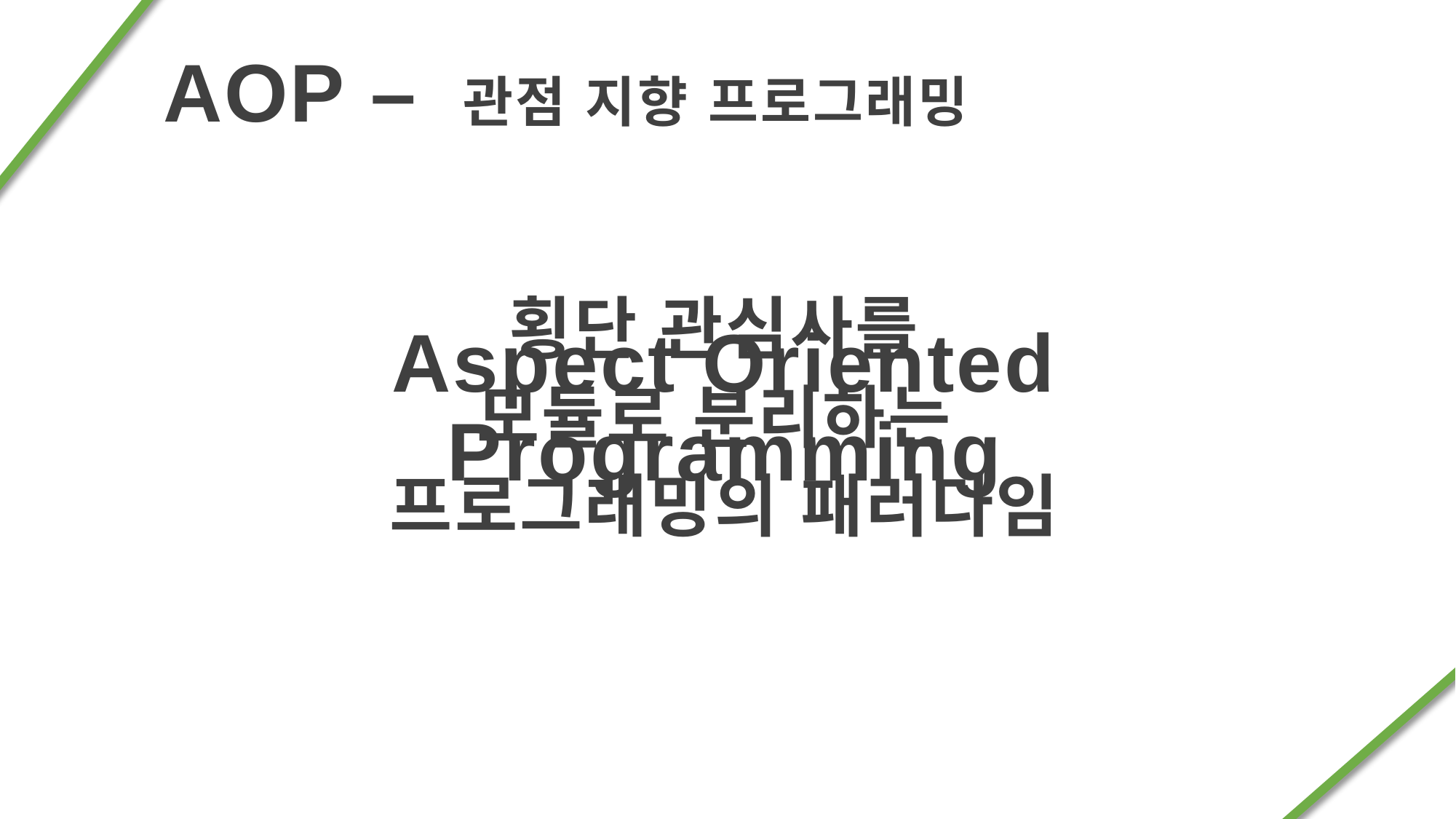

AOP – 관점 지향 프로그래밍
횡단 관심사를
모듈로 분리하는
프로그래밍의 패러다임
Aspect Oriented Programming